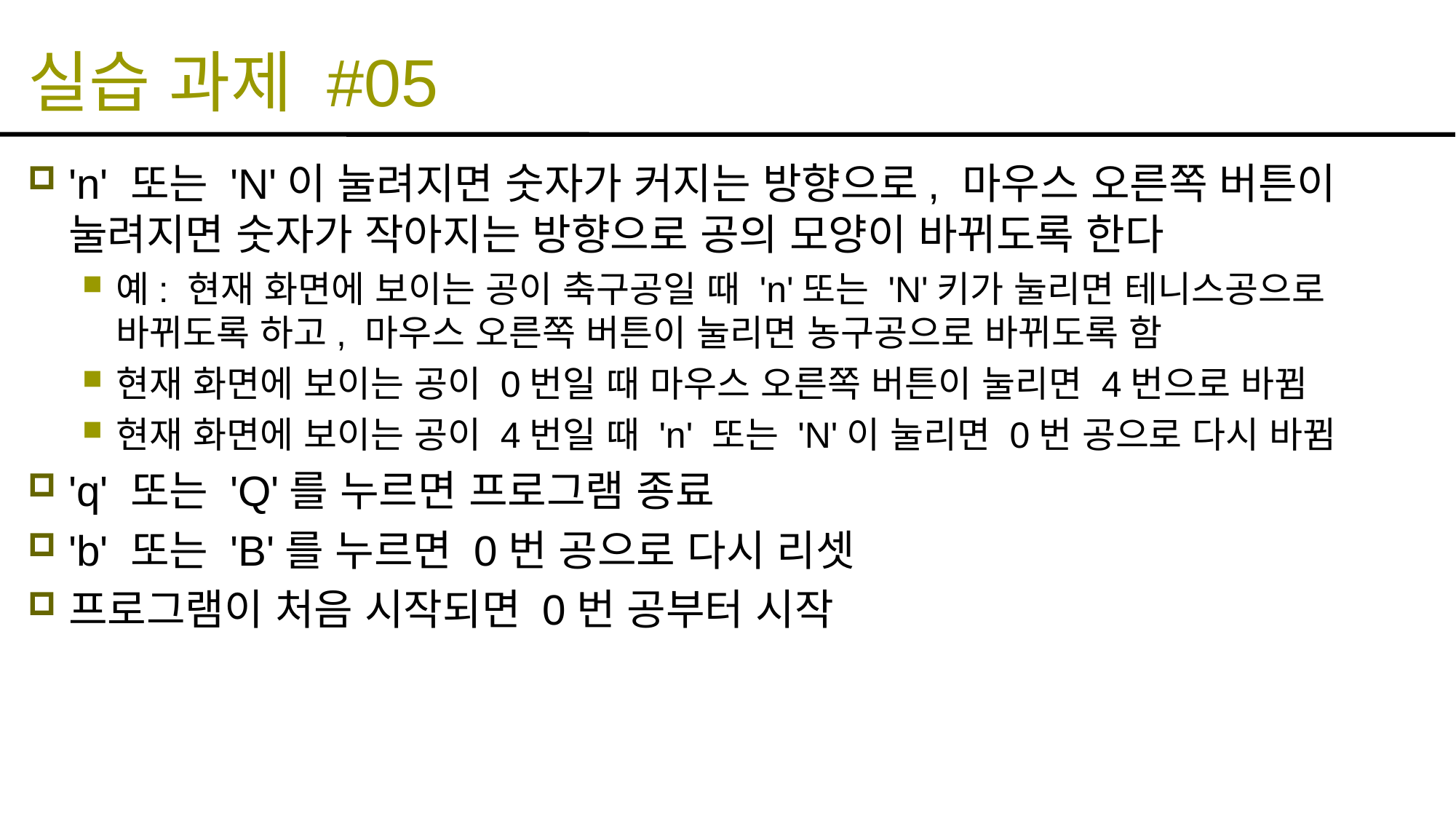

# 실습 과제 #05
'n' 또는 'N'이 눌려지면 숫자가 커지는 방향으로, 마우스 오른쪽 버튼이 눌려지면 숫자가 작아지는 방향으로 공의 모양이 바뀌도록 한다
예: 현재 화면에 보이는 공이 축구공일 때 'n'또는 'N'키가 눌리면 테니스공으로 바뀌도록 하고, 마우스 오른쪽 버튼이 눌리면 농구공으로 바뀌도록 함
현재 화면에 보이는 공이 0번일 때 마우스 오른쪽 버튼이 눌리면 4번으로 바뀜
현재 화면에 보이는 공이 4번일 때 'n' 또는 'N'이 눌리면 0번 공으로 다시 바뀜
'q' 또는 'Q'를 누르면 프로그램 종료
'b' 또는 'B'를 누르면 0번 공으로 다시 리셋
프로그램이 처음 시작되면 0번 공부터 시작